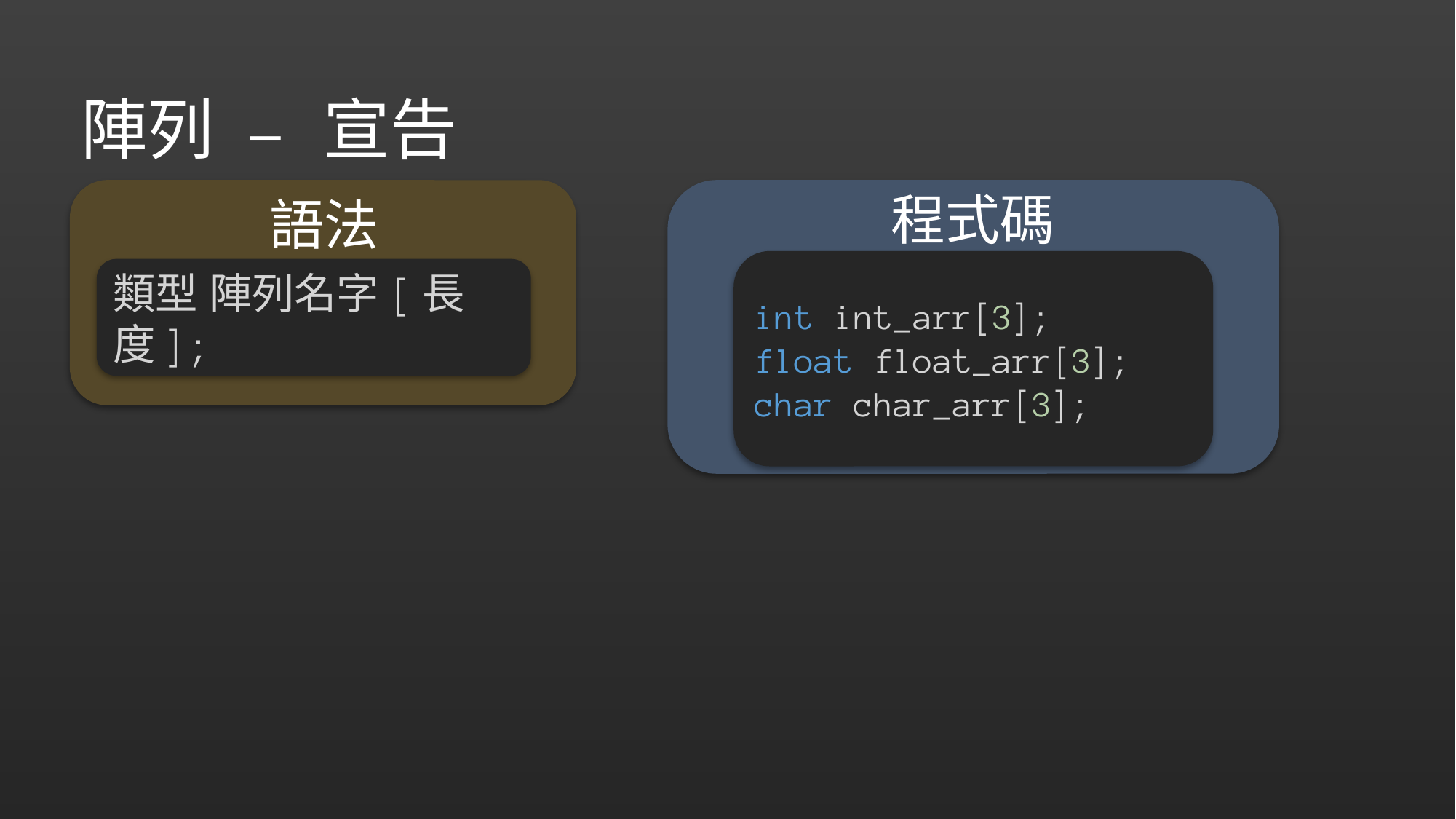

# 陣列 – 宣告

int int_arr[3];
float float_arr[3];
char char_arr[3];
程式碼
語法
類型 陣列名字[長度];